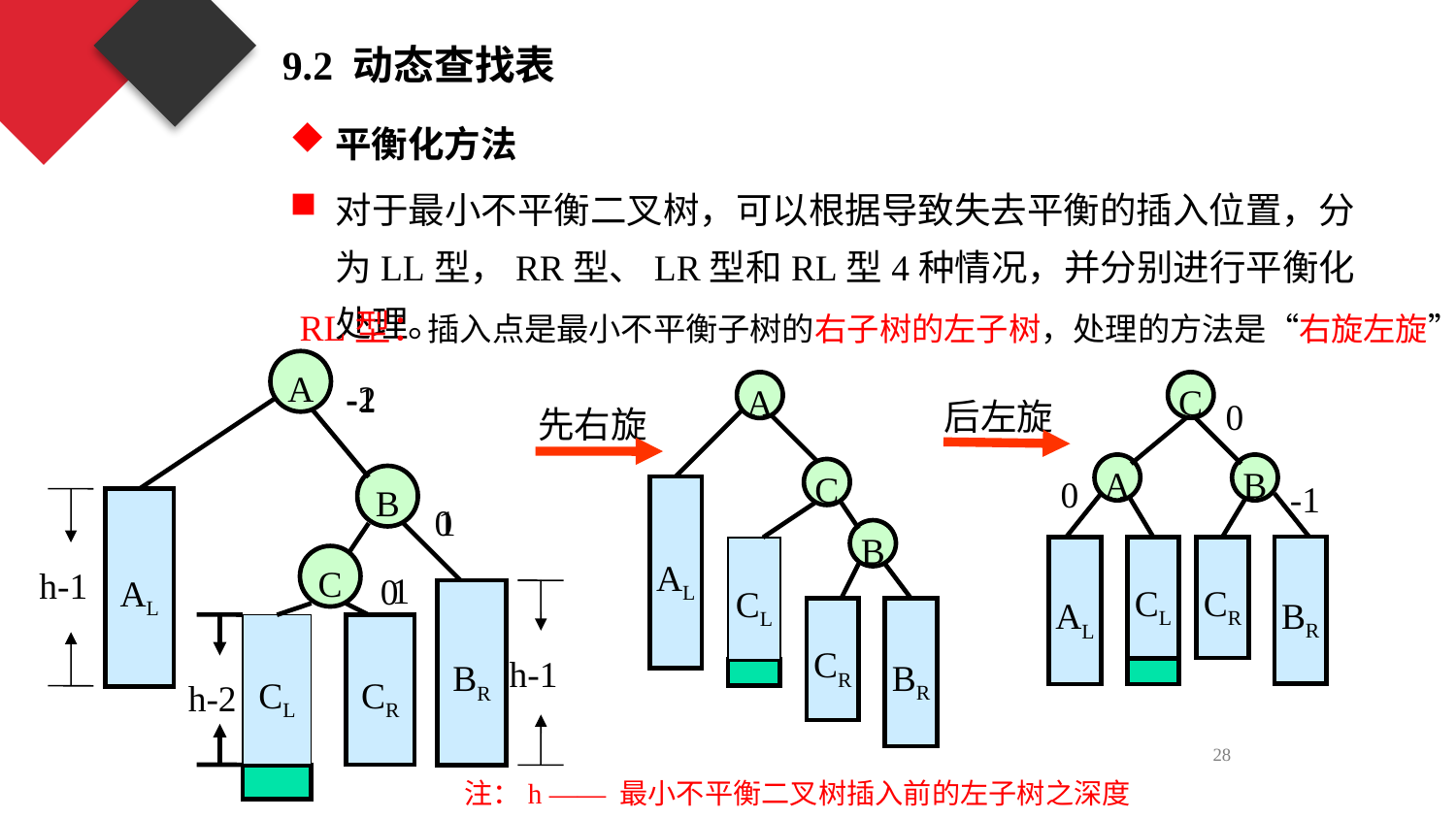

9.2 动态查找表
平衡化方法
对于最小不平衡二叉树，可以根据导致失去平衡的插入位置，分为LL型，RR型、LR型和RL型4种情况，并分别进行平衡化处理。
RL型：插入点是最小不平衡子树的右子树的左子树，处理的方法是“右旋左旋”
A
-2
-1
A

C
AL

B
CL

CR
BR

先右旋

C
0

A
B
0
-1

AL
CL
CR
BR

后左旋

B
1
0

h-1

AL

C
1
0

h-1

BR

h-2

CL
CR
28

注：h —— 最小不平衡二叉树插入前的左子树之深度